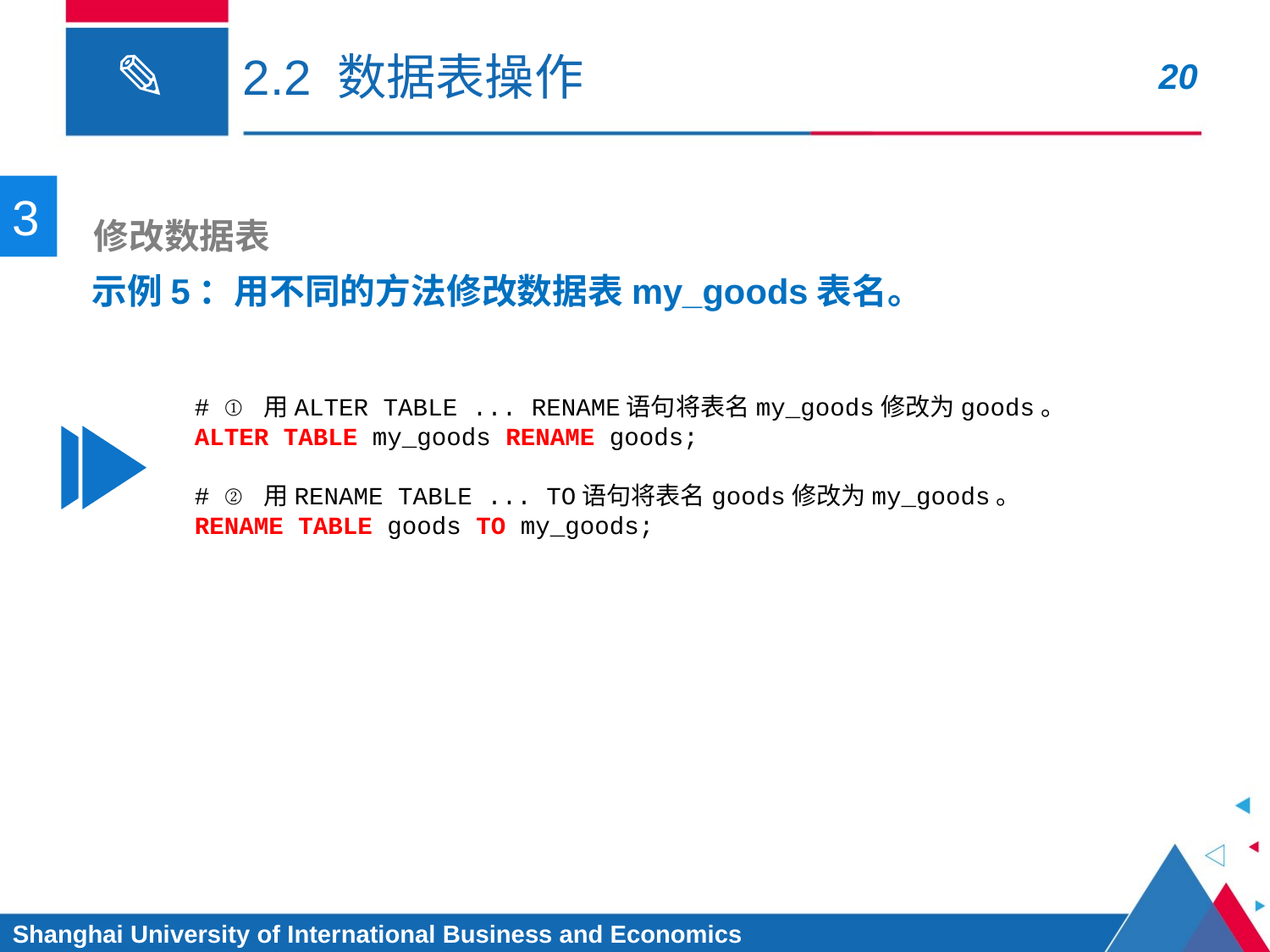

# 2.2 数据表操作

3
  修改数据表
  示例5：用不同的方法修改数据表my_goods表名。
# ① 用ALTER TABLE ... RENAME语句将表名my_goods修改为goods。
ALTER TABLE my_goods RENAME goods;

# ② 用RENAME TABLE ... TO语句将表名goods修改为my_goods。
RENAME TABLE goods TO my_goods;